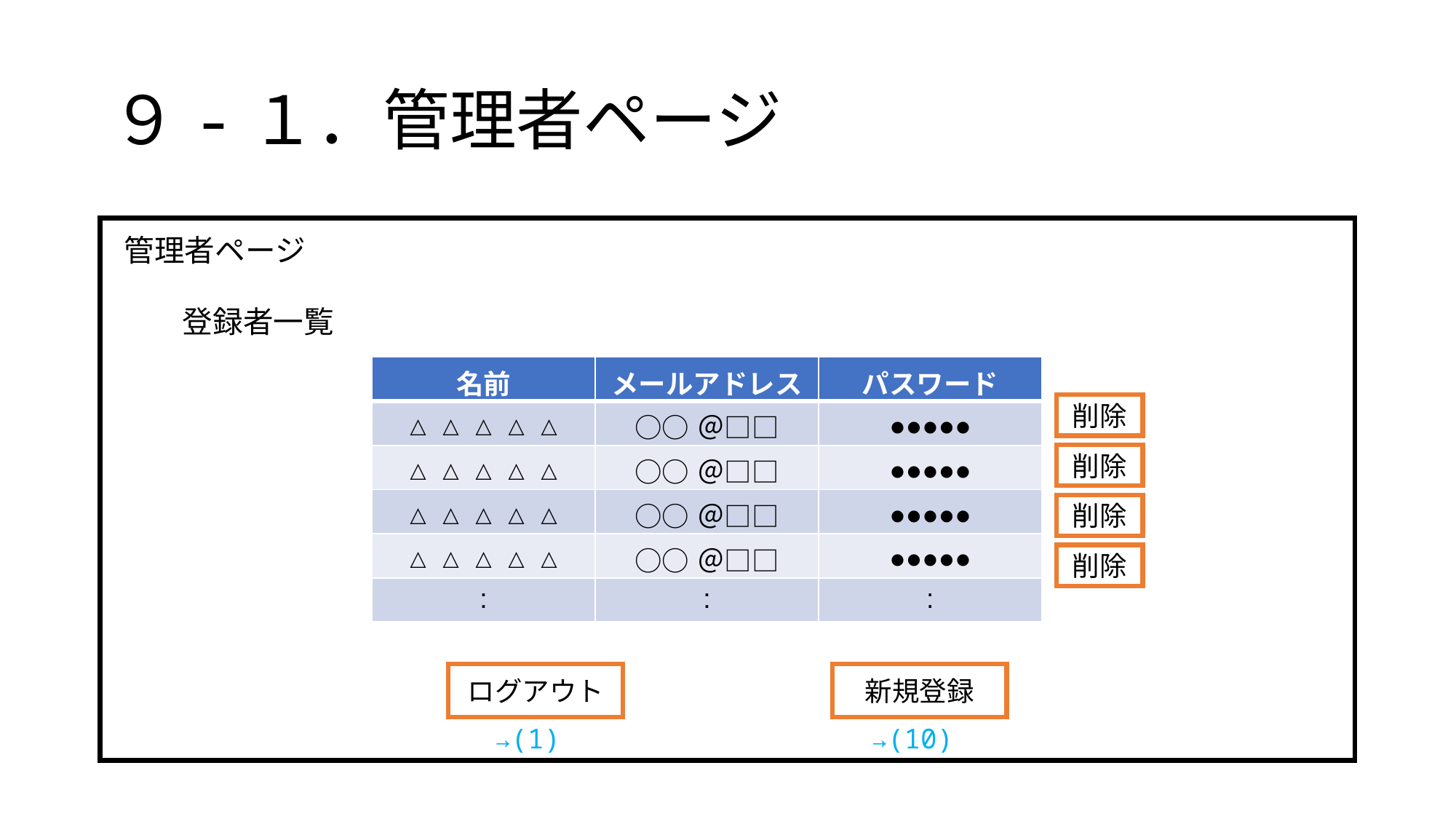

# ９-１．管理者ページ

管理者ページ
登録者一覧
| 名前 | メールアドレス | パスワード |
| --- | --- | --- |
| △△△△△ | ○○＠□□ | ●●●●● |
| △△△△△ | ○○＠□□ | ●●●●● |
| △△△△△ | ○○＠□□ | ●●●●● |
| △△△△△ | ○○＠□□ | ●●●●● |
| : | : | : |
削除
削除
削除
削除
ログアウト
新規登録
→(1)
→(10)